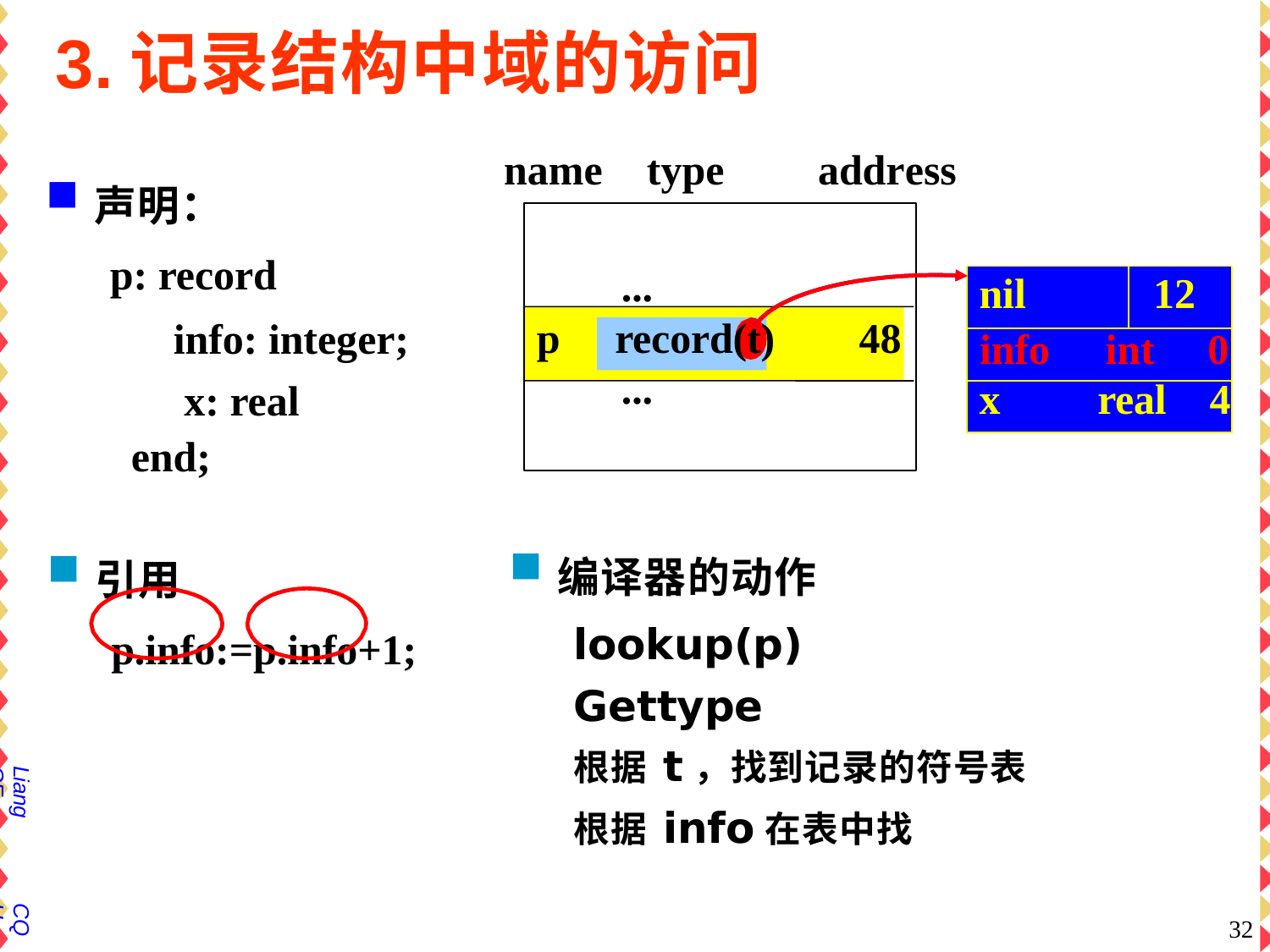

# 3.记录结构中域的访问
声明：
p: record
info: integer;  x: real
end;
name	type
address

...
| nil | 12 |
| --- | --- |
| info int 0 |  |
| x real 4 |  |

p	record(t)
48

...

编译器的动作
lookup(p)
Gettype
根据t，找到记录的符号表 根据info在表中找
引用
p.info:=p.info+1;

Liang GE
CQU
32